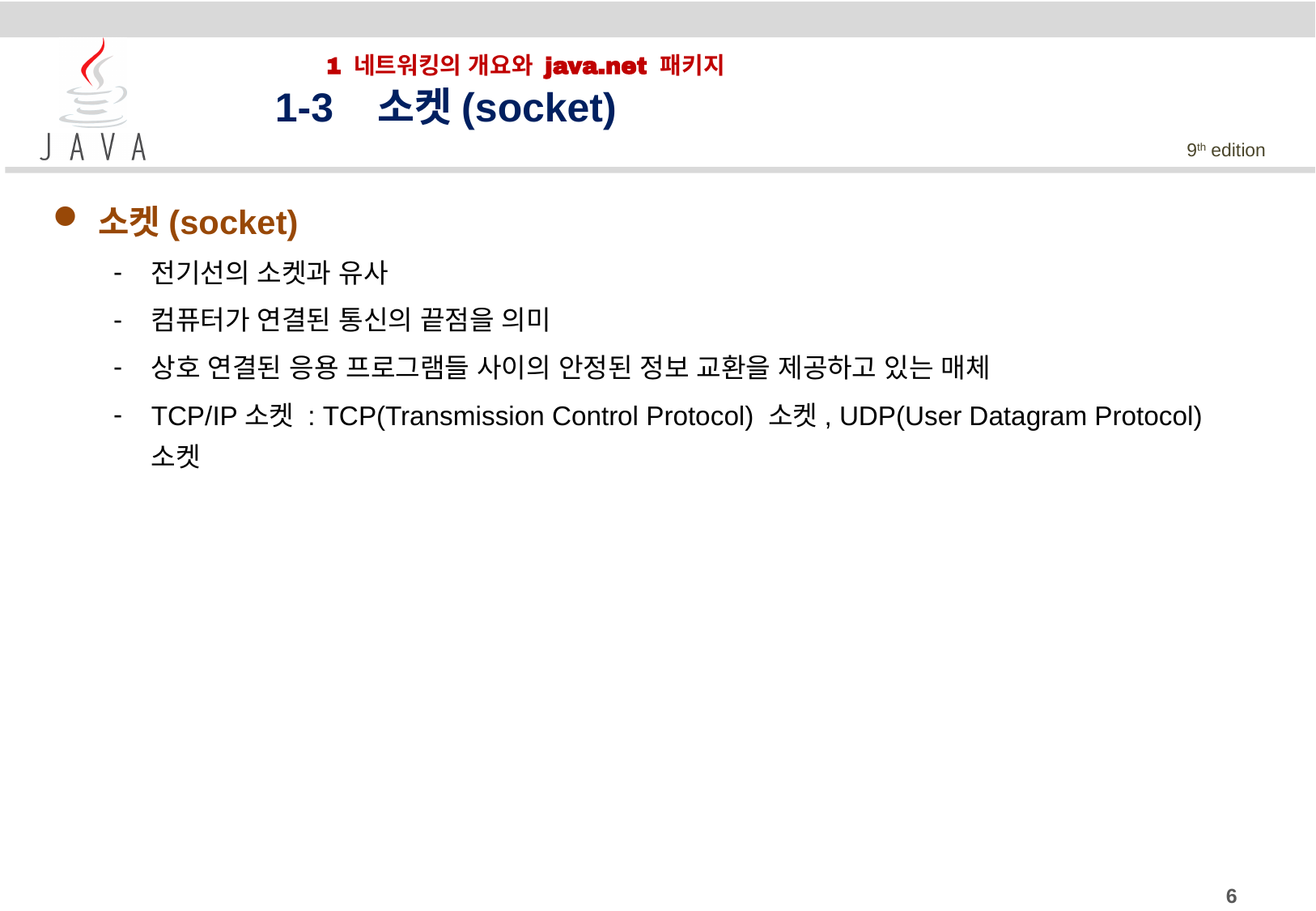

# 1 네트워킹의 개요와 java.net 패키지
1-3   소켓(socket)
소켓(socket)
전기선의 소켓과 유사
컴퓨터가 연결된 통신의 끝점을 의미
상호 연결된 응용 프로그램들 사이의 안정된 정보 교환을 제공하고 있는 매체
TCP/IP소켓 : TCP(Transmission Control Protocol) 소켓, UDP(User Datagram Protocol) 소켓
6